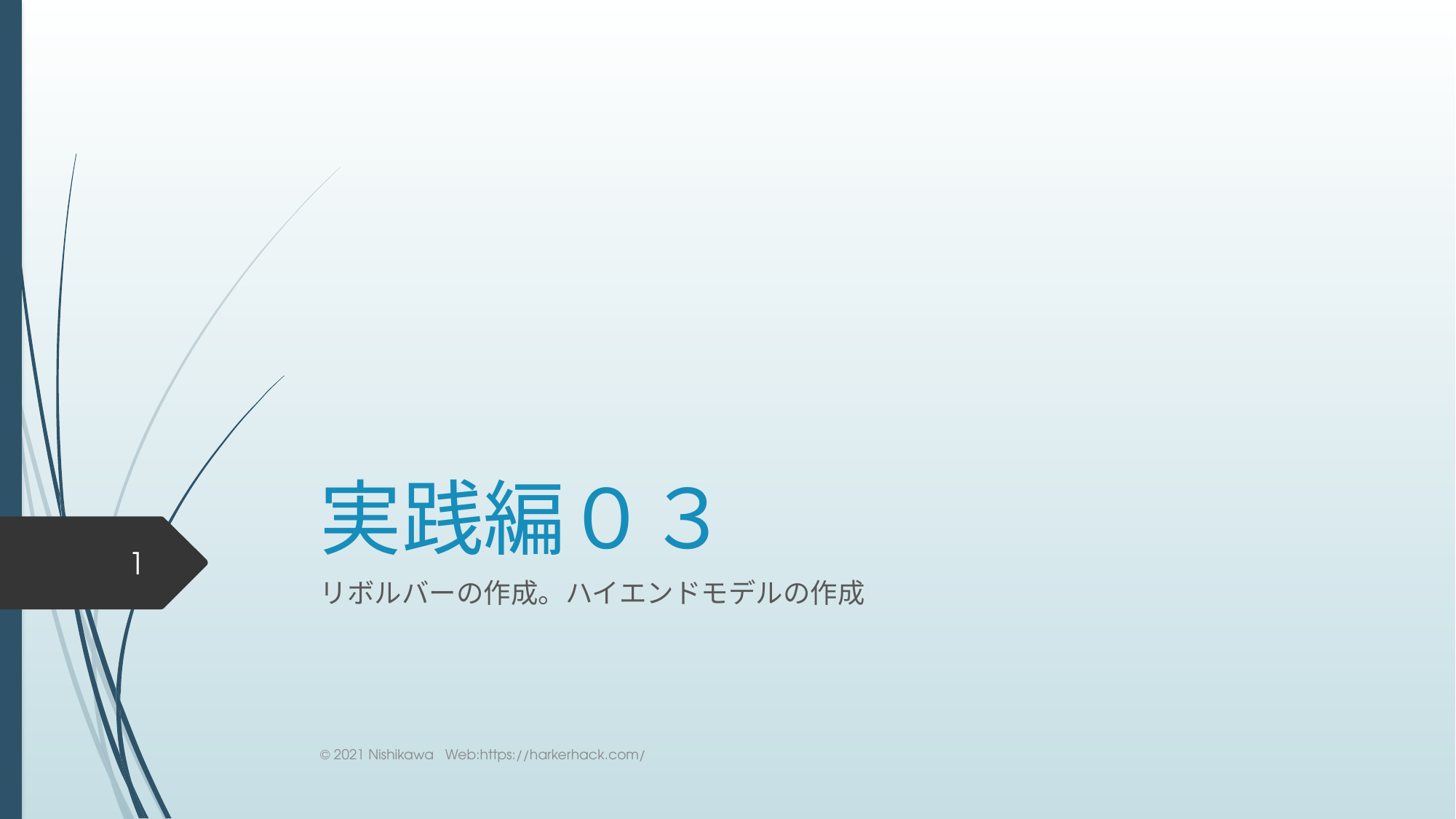

# 実践編０３
1
リボルバーの作成。ハイエンドモデルの作成
© 2021 Nishikawa   Web:https://harkerhack.com/